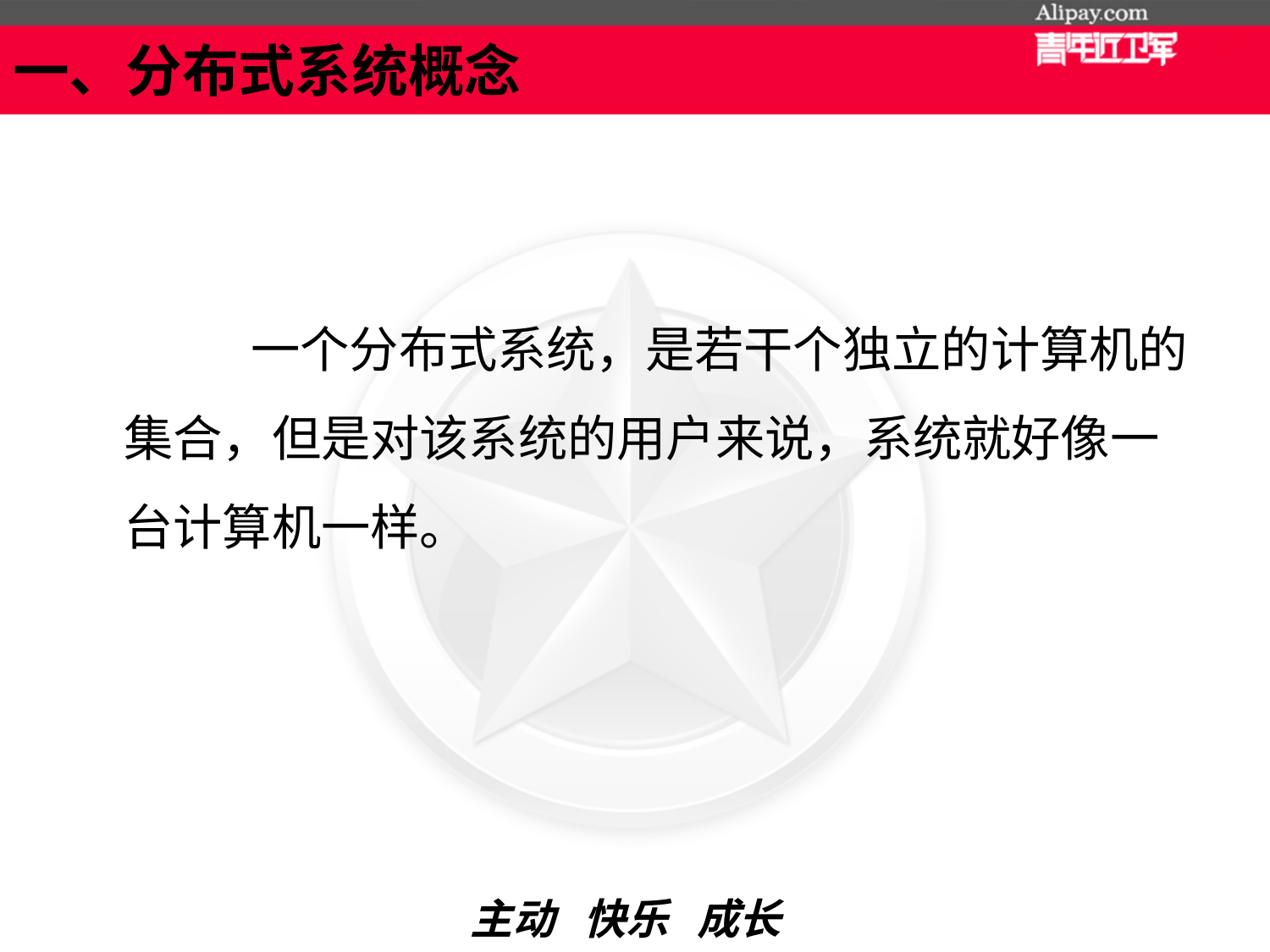

# 一、分布式系统概念

		一个分布式系统，是若干个独立的计算机的集合，但是对该系统的用户来说，系统就好像一台计算机一样。

主动   快乐   成长